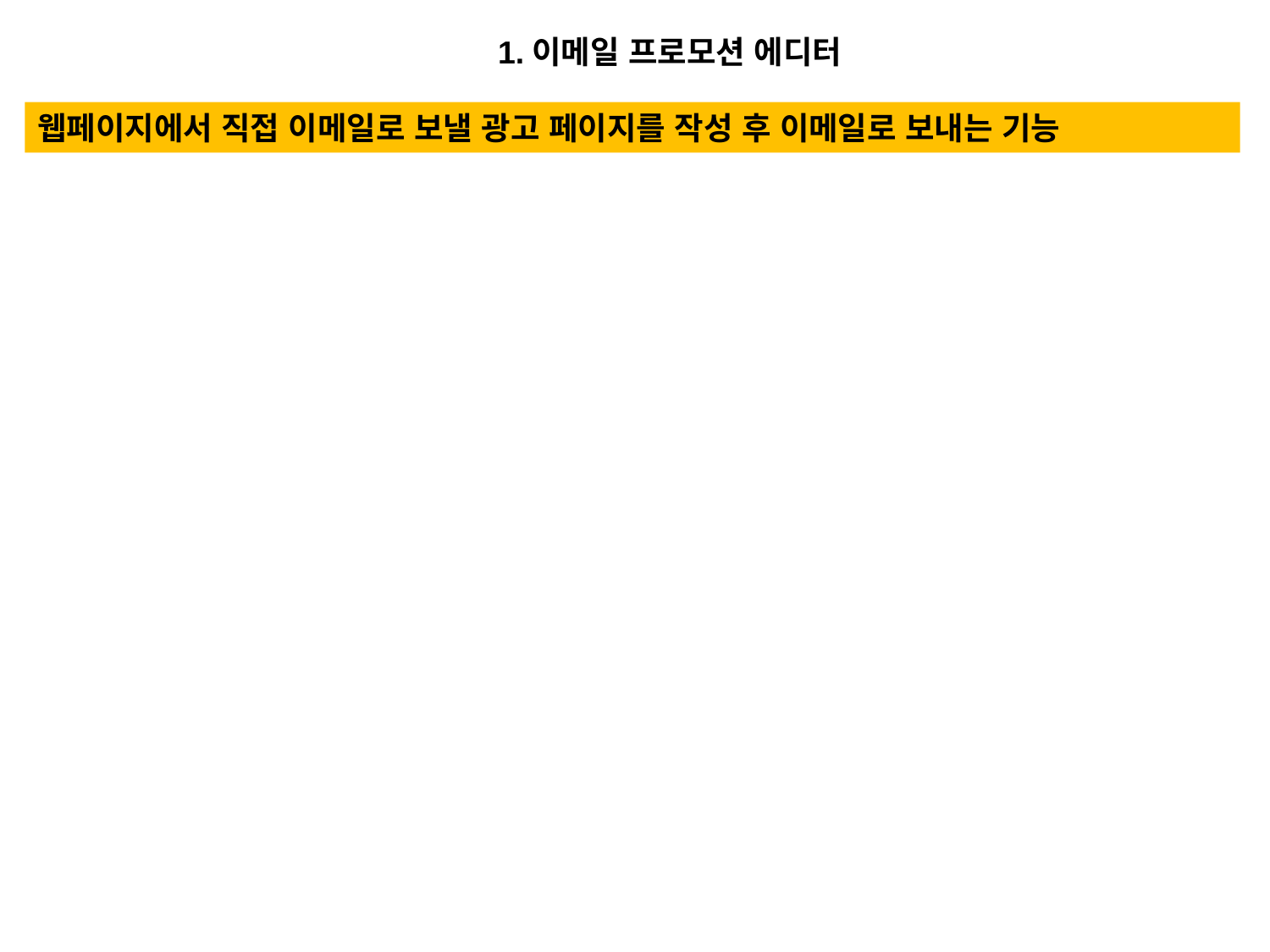

1.이메일 프로모션 에디터
웹페이지에서 직접 이메일로 보낼 광고 페이지를 작성 후 이메일로 보내는 기능